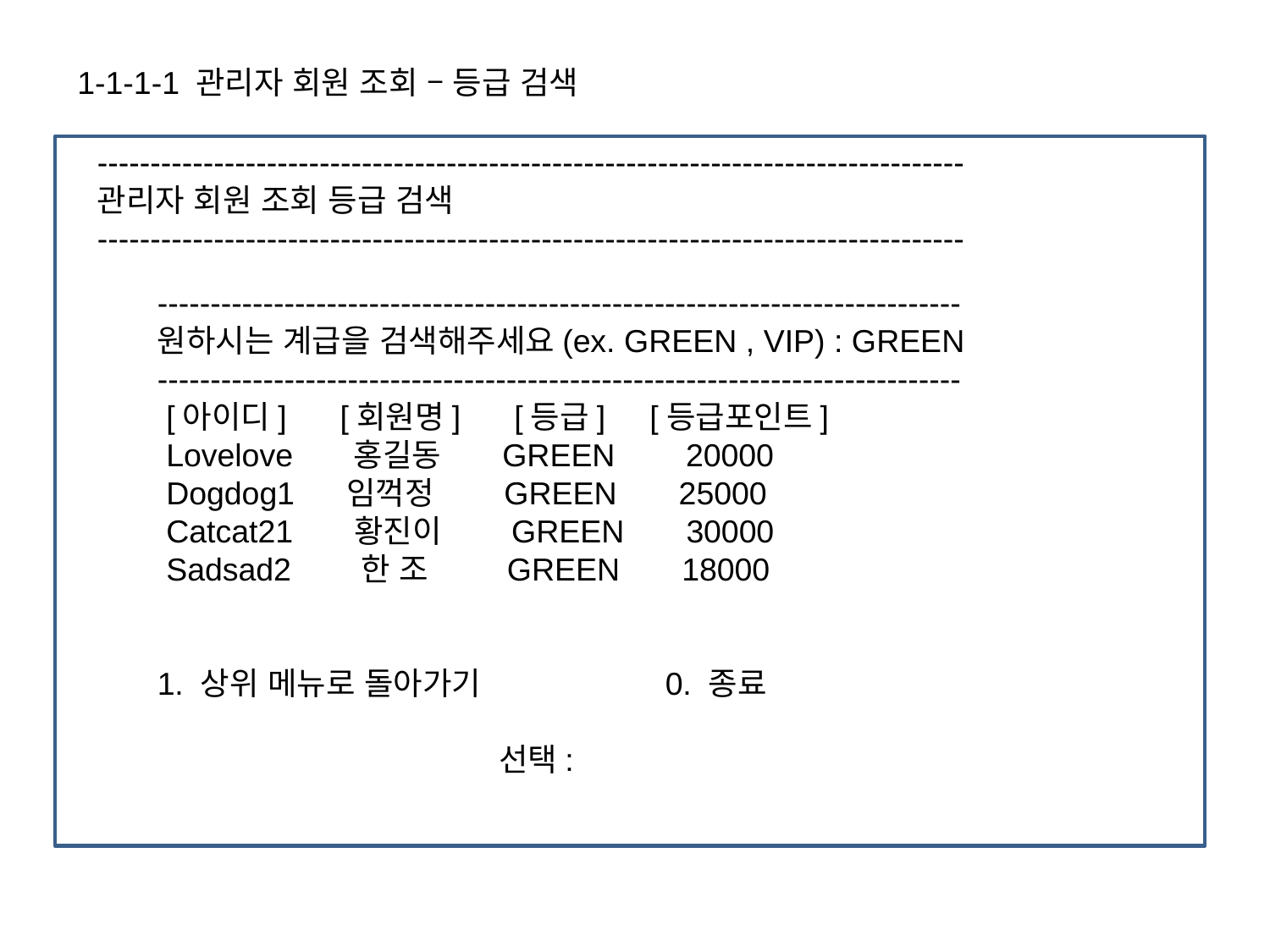

1-1-1-1 관리자 회원 조회 – 등급 검색

----------------------------------------------------------------------------------	    	      관리자 회원 조회 등급 검색
----------------------------------------------------------------------------------
----------------------------------------------------------------------------
원하시는 계급을 검색해주세요(ex. GREEN , VIP) : GREEN
----------------------------------------------------------------------------
 [아이디]      [회원명]      [등급]     [등급포인트]
 Lovelove      홍길동      GREEN        20000
 Dogdog1     임꺽정       GREEN       25000
 Catcat21      황진이       GREEN       30000
 Sadsad2       한 조        GREEN       18000

1. 상위 메뉴로 돌아가기		0. 종료

		         선택: